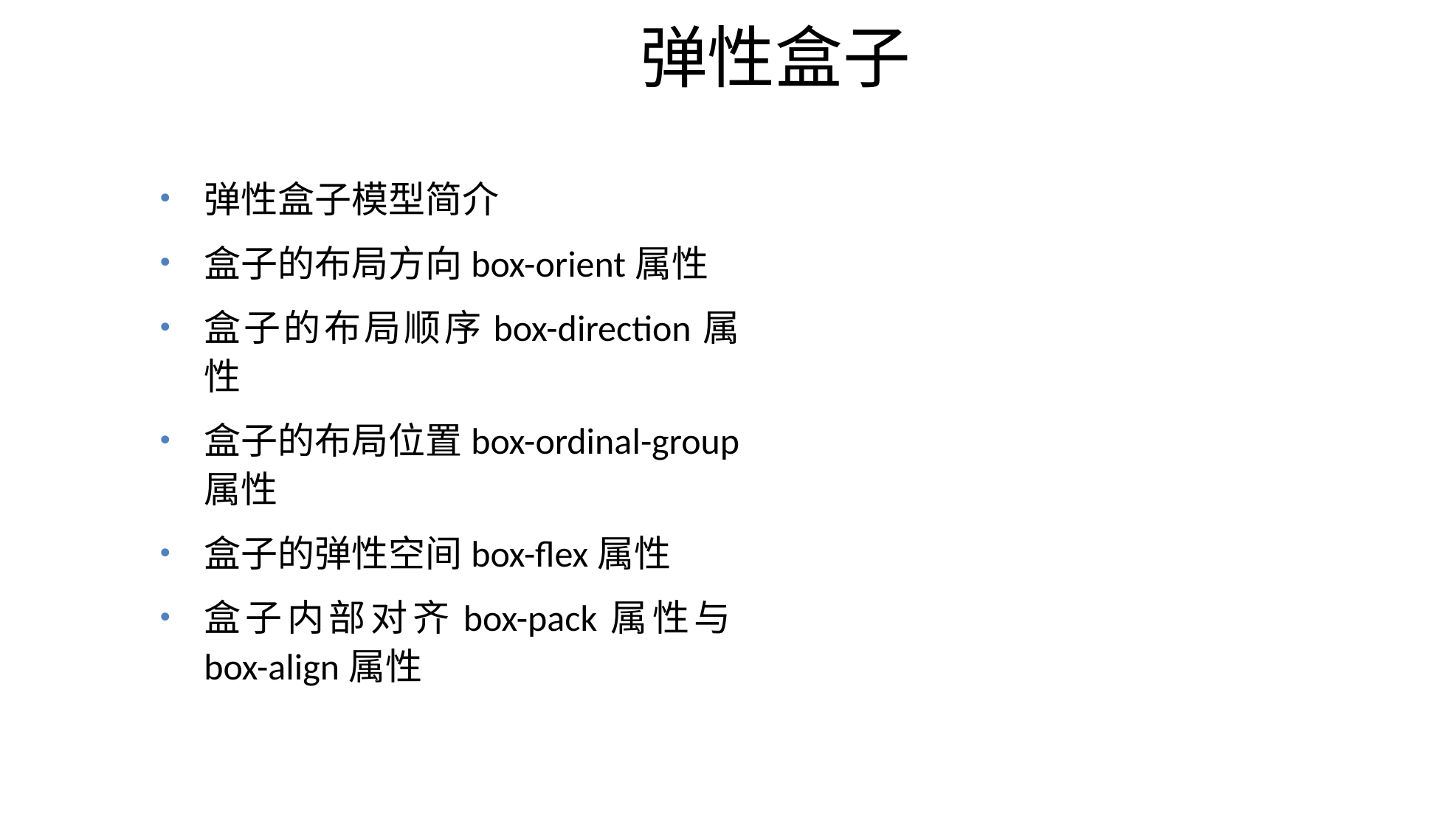

# 弹性盒子

弹性盒子模型简介
盒子的布局方向box-orient属性
盒子的布局顺序box-direction属性
盒子的布局位置box-ordinal-group属性
盒子的弹性空间box-flex属性
盒子内部对齐box-pack属性与box-align属性